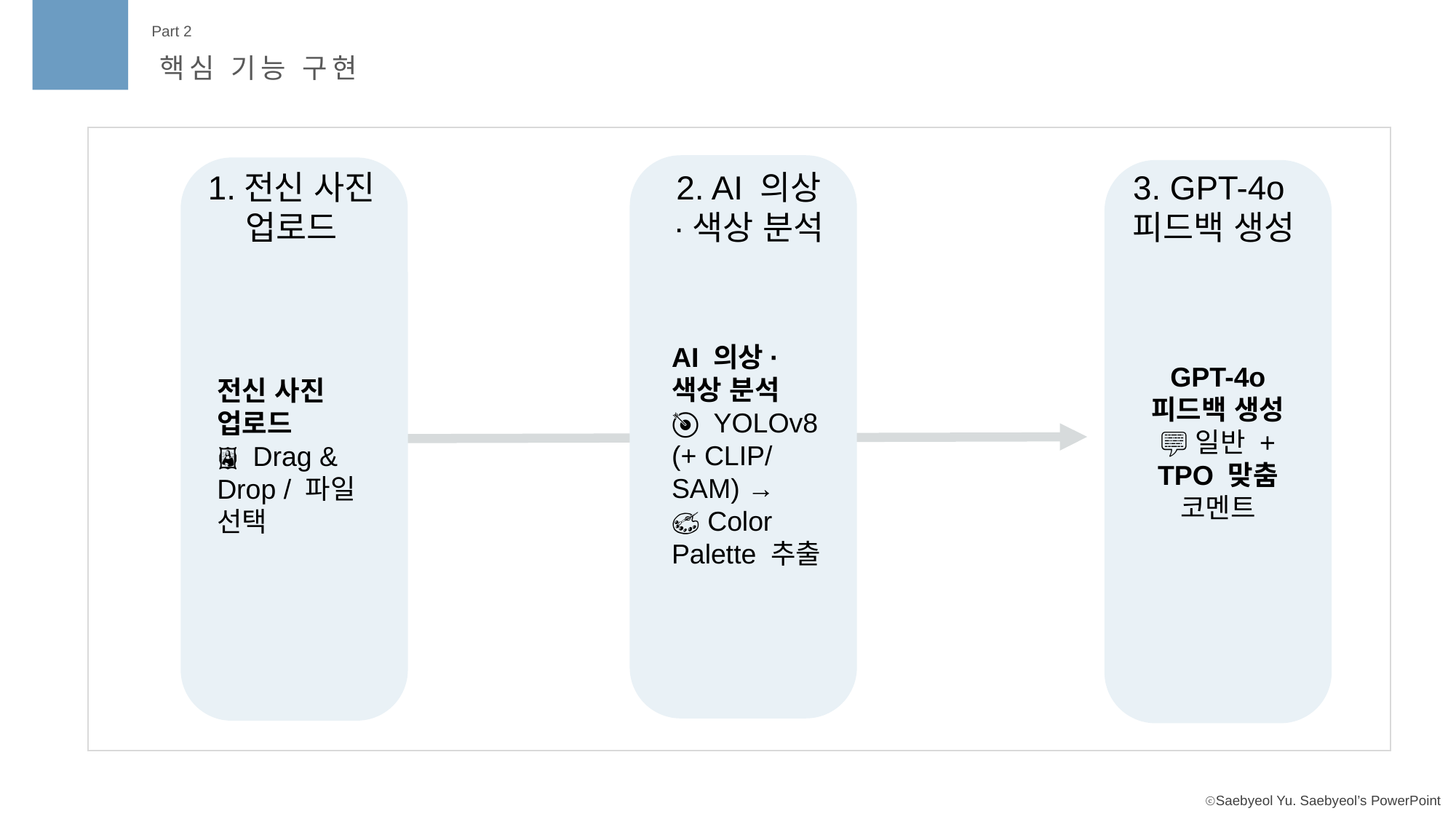

Part 2
핵심 기능 구현

GPT-4o 피드백 생성
💬 일반 + TPO 맞춤 코멘트
1.전신 사진 업로드
3. GPT-4o
피드백 생성
2. AI 의상
·색상 분석
AI 의상·색상 분석
🎯 YOLOv8 (+ CLIP/SAM) →
🎨 Color Palette 추출
전신 사진 업로드
🖼️ Drag & Drop / 파일 선택